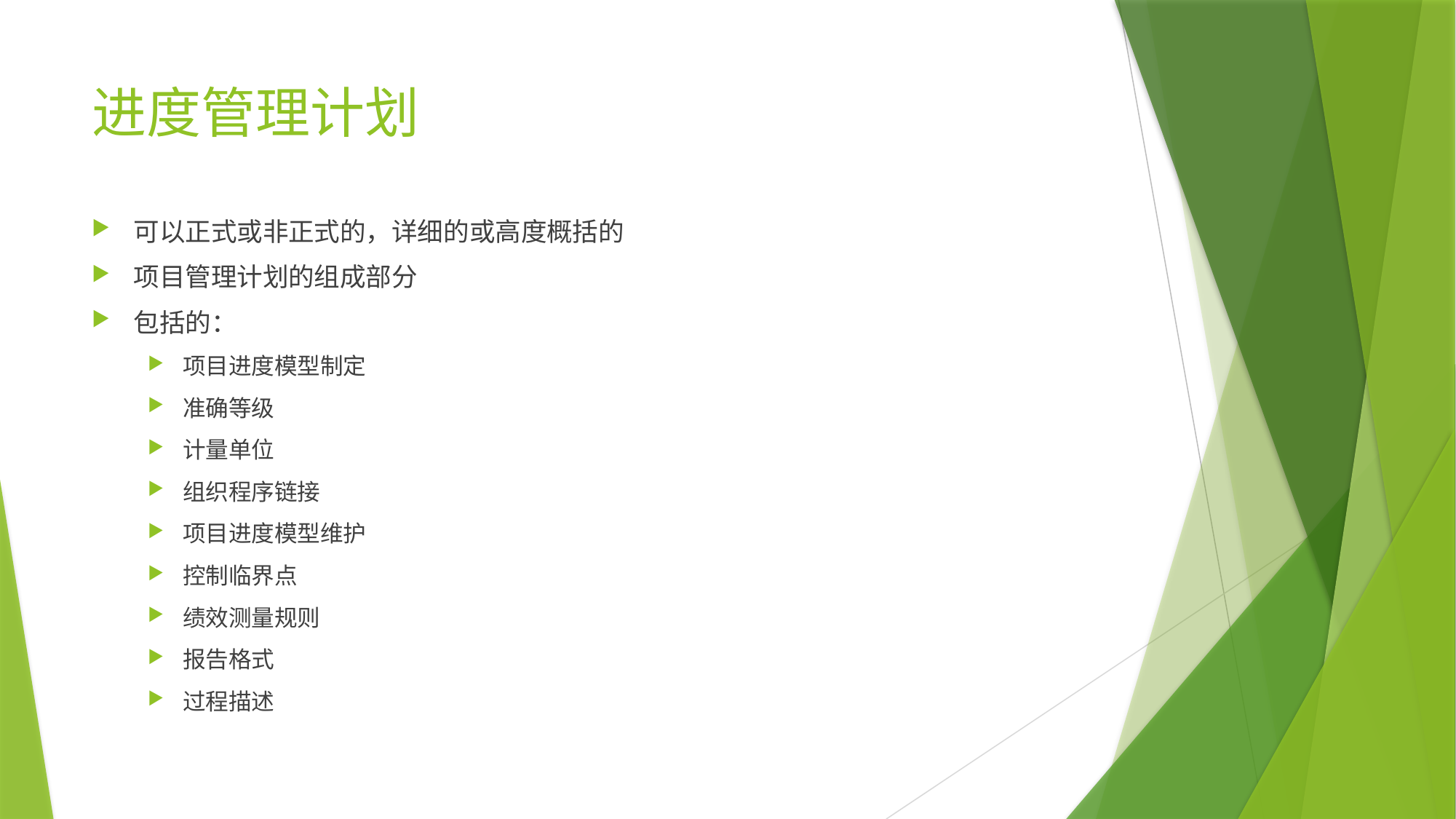

# 进度管理计划
可以正式或非正式的，详细的或高度概括的
项目管理计划的组成部分
包括的：
项目进度模型制定
准确等级
计量单位
组织程序链接
项目进度模型维护
控制临界点
绩效测量规则
报告格式
过程描述